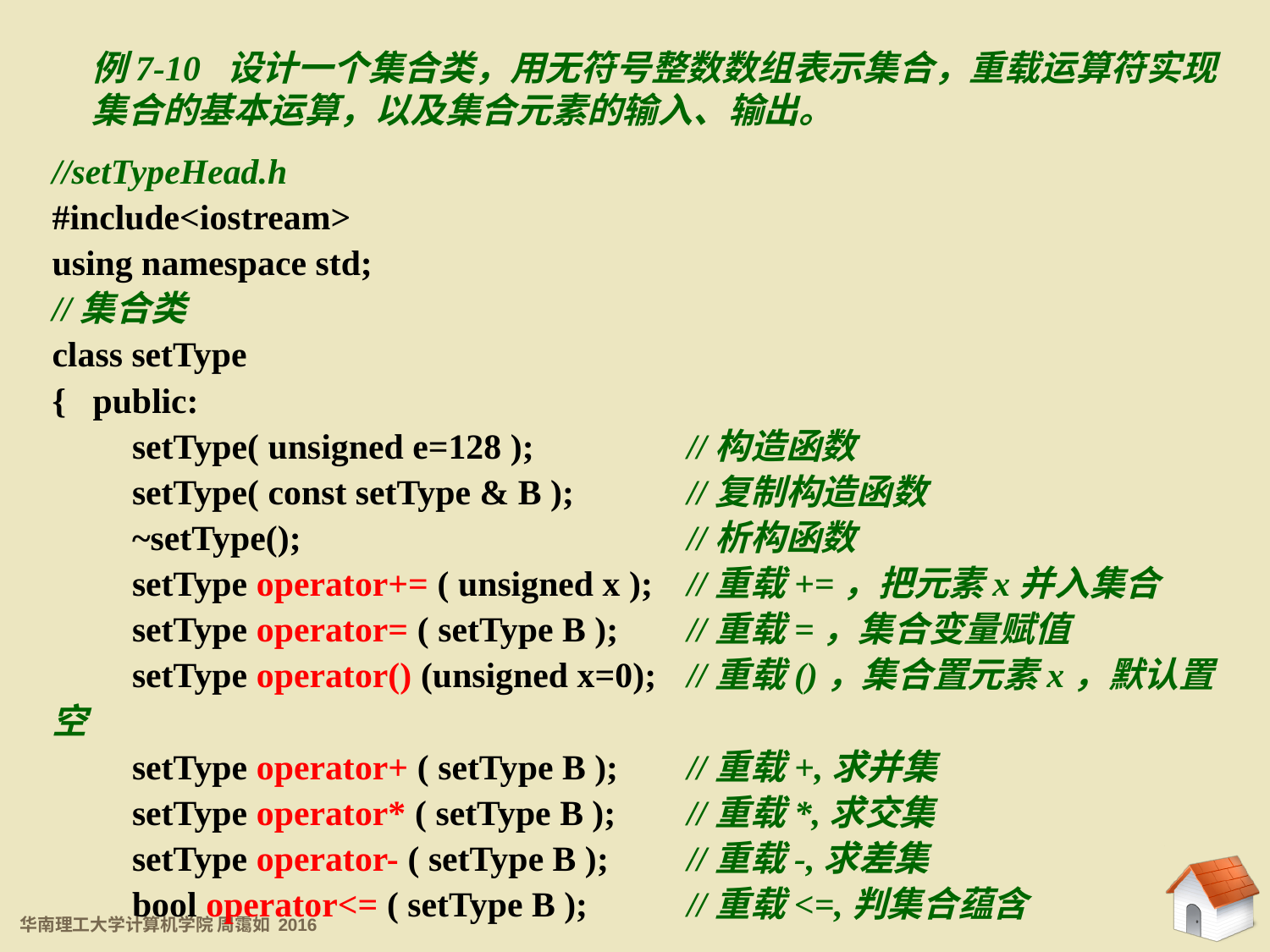

例7-10  设计一个集合类，用无符号整数数组表示集合，重载运算符实现集合的基本运算，以及集合元素的输入、输出。
//setTypeHead.h
#include<iostream>
using namespace std;
//集合类
class setType
{   public:
         setType( unsigned e=128 );		//构造函数
         setType( const setType & B );	//复制构造函数
         ~setType();				//析构函数
         setType operator+= ( unsigned x ); 	//重载+=，把元素x并入集合
         setType operator= ( setType B );	//重载=，集合变量赋值
         setType operator() (unsigned x=0);	//重载()，集合置元素x，默认置空
         setType operator+ ( setType B );	//重载+,求并集
         setType operator* ( setType B );	//重载*,求交集
         setType operator- ( setType B );	//重载-,求差集
         bool operator<= ( setType B );	//重载<=,判集合蕴含